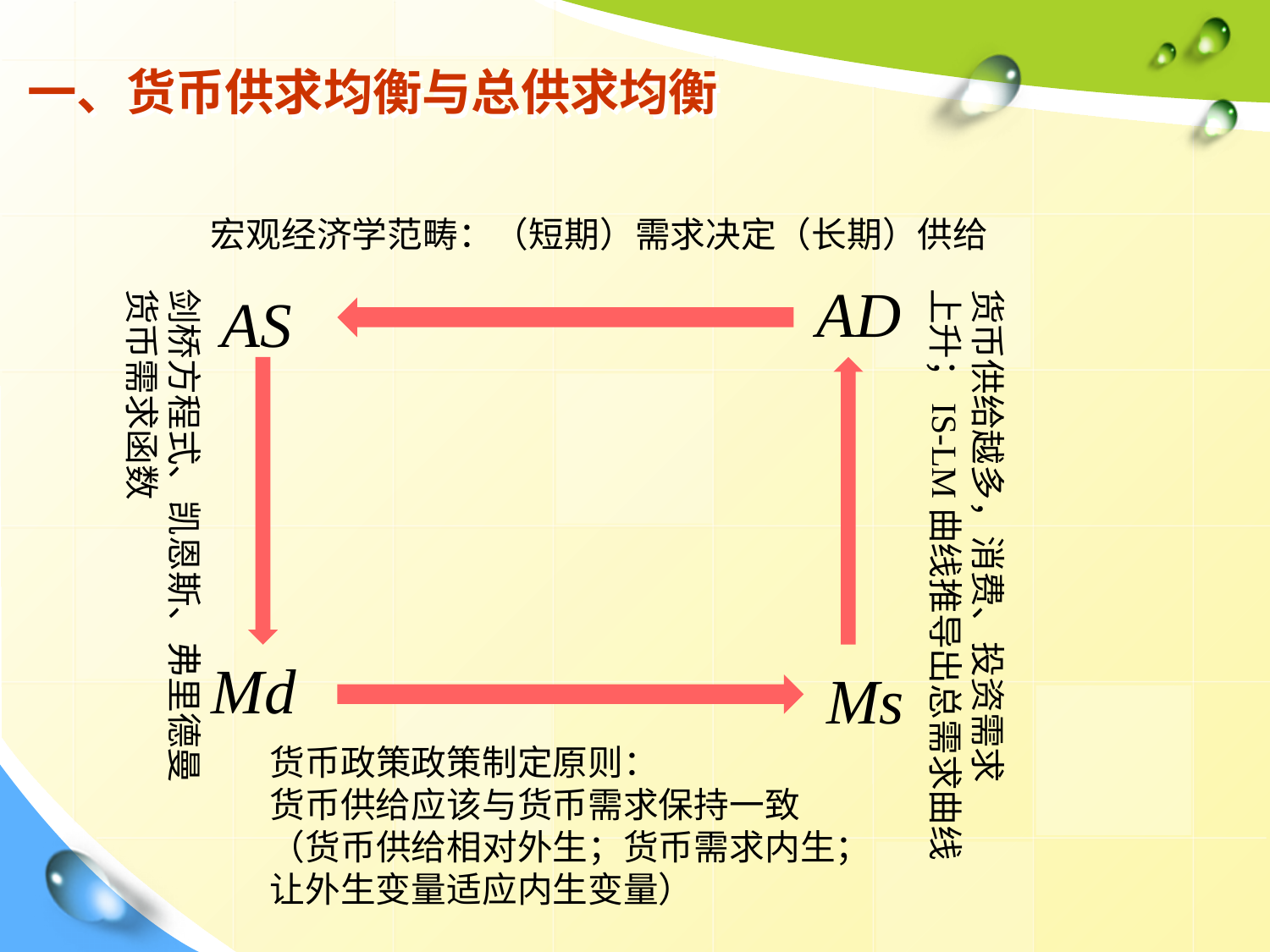

# 一、货币供求均衡与总供求均衡
宏观经济学范畴：（短期）需求决定（长期）供给
AD
剑桥方程式、凯恩斯、弗里德曼
货币需求函数
货币供给越多，消费、投资需求
上升；IS-LM曲线推导出总需求曲线
AS

Md
Ms

货币政策政策制定原则：
货币供给应该与货币需求保持一致
（货币供给相对外生；货币需求内生；
让外生变量适应内生变量）